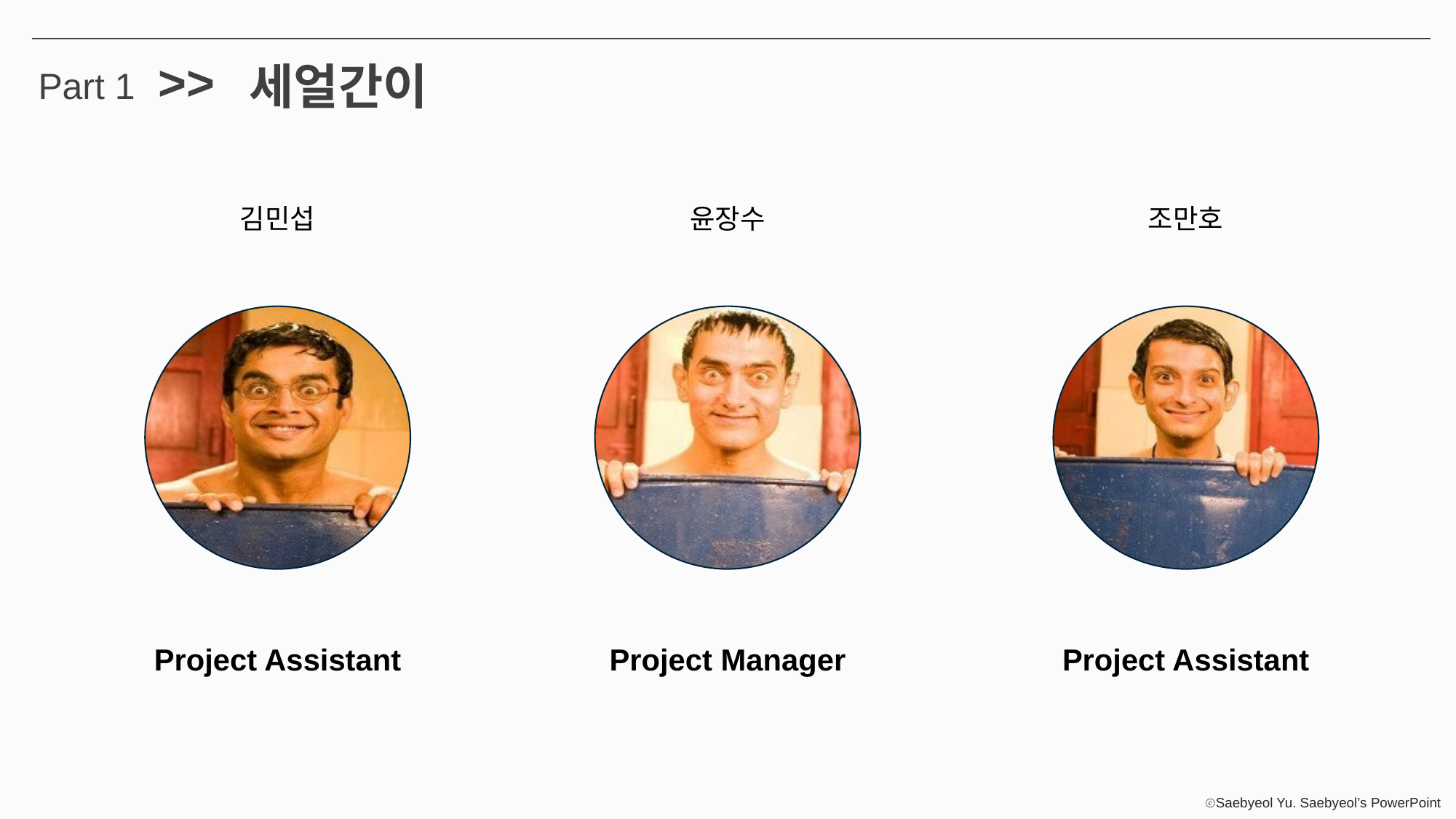

>>
세얼간이
Part 1
김민섭
윤장수
조만호

Project Assistant
Project Manager
Project Assistant